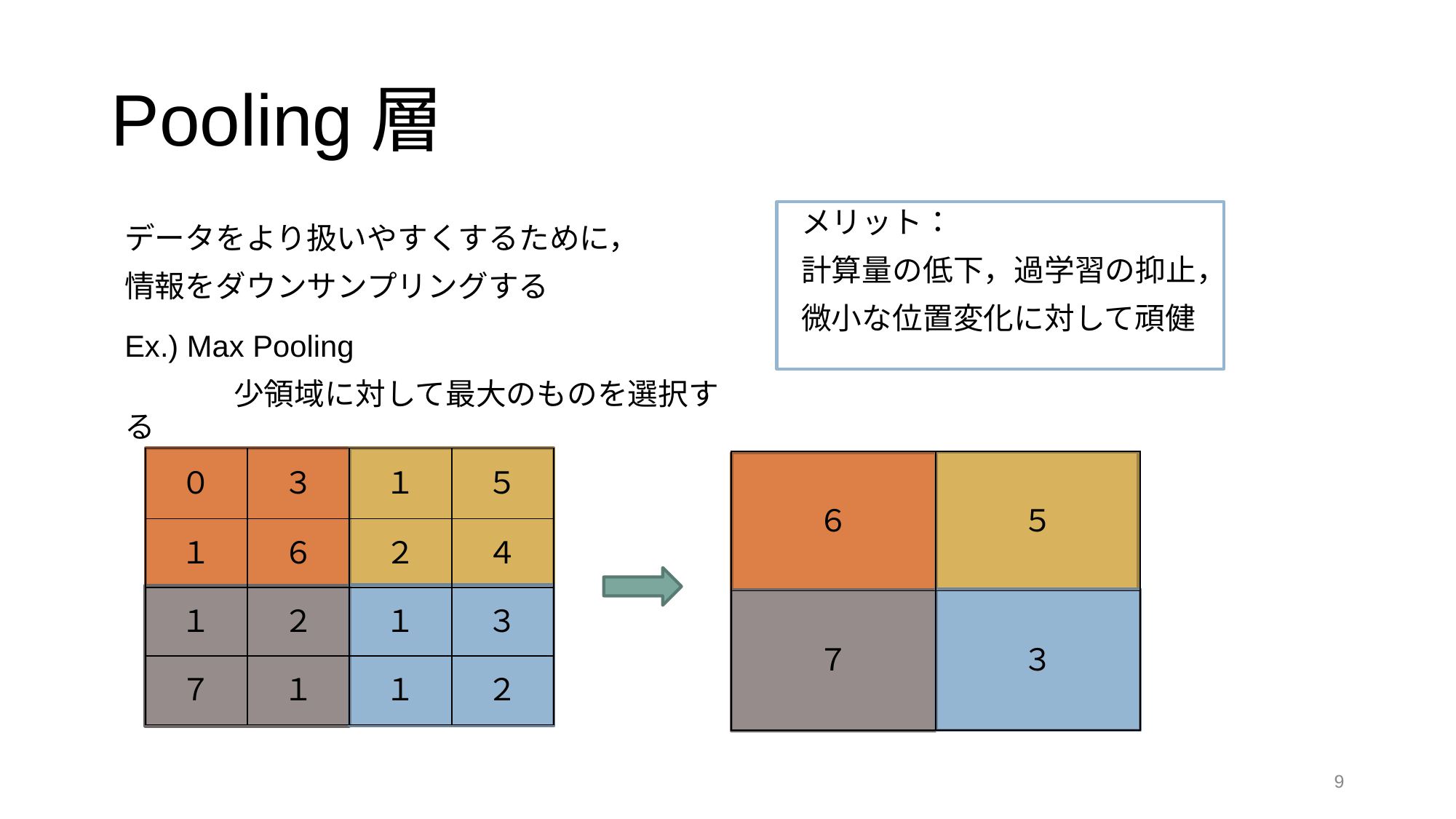

# Pooling層
メリット：
計算量の低下，過学習の抑止，
微小な位置変化に対して頑健
データをより扱いやすくするために，
情報をダウンサンプリングする
Ex.) Max Pooling
	少領域に対して最大のものを選択する

| ０ | ３ | １ | ５ |
| --- | --- | --- | --- |
| １ | ６ | ２ | ４ |
| １ | ２ | １ | ３ |
| ７ | １ | １ | ２ |

| ６ | ５ |
| --- | --- |
| ７ | ３ |

9